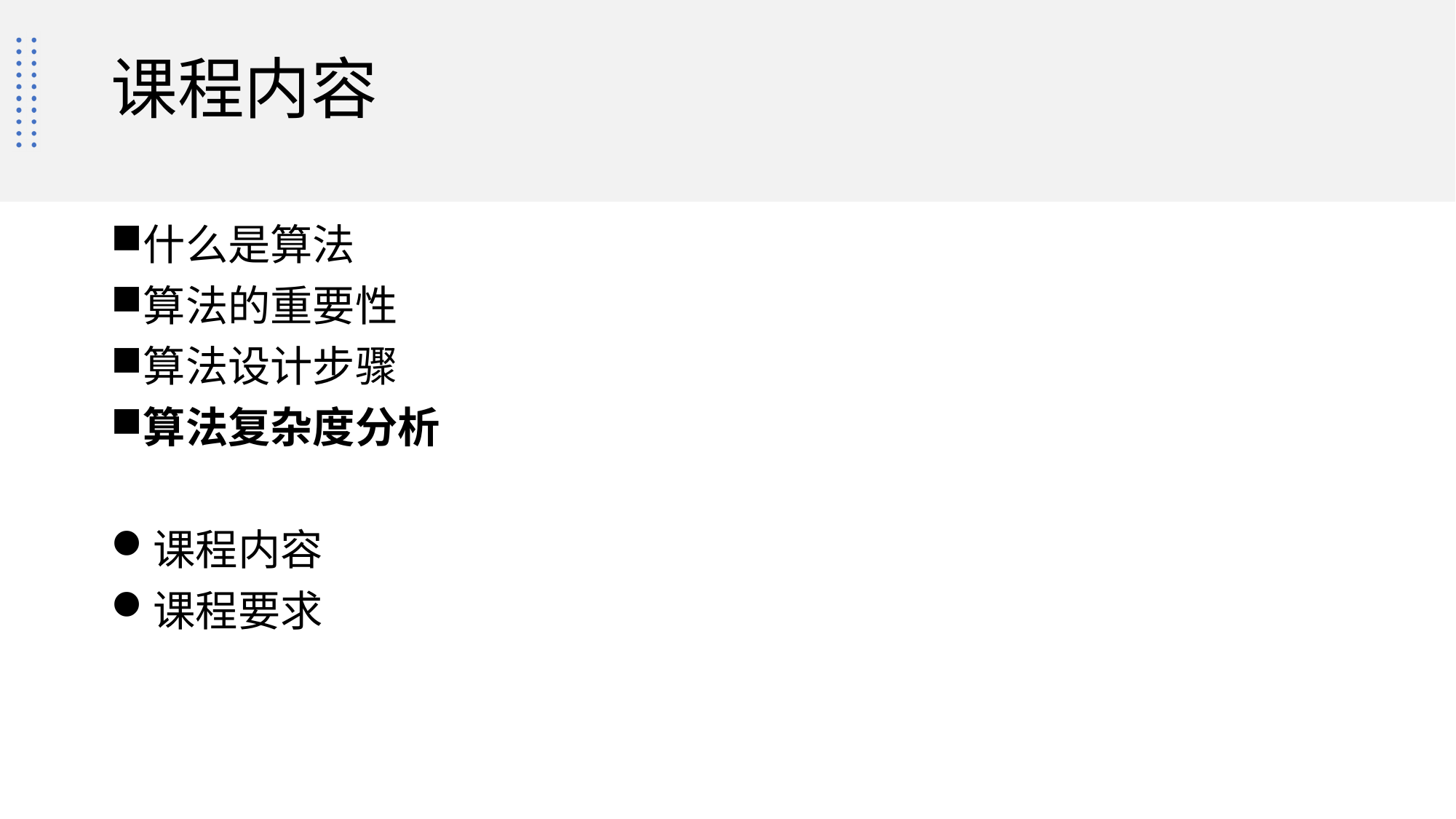

# 课程内容
什么是算法
算法的重要性
算法设计步骤
算法复杂度分析

课程内容
课程要求